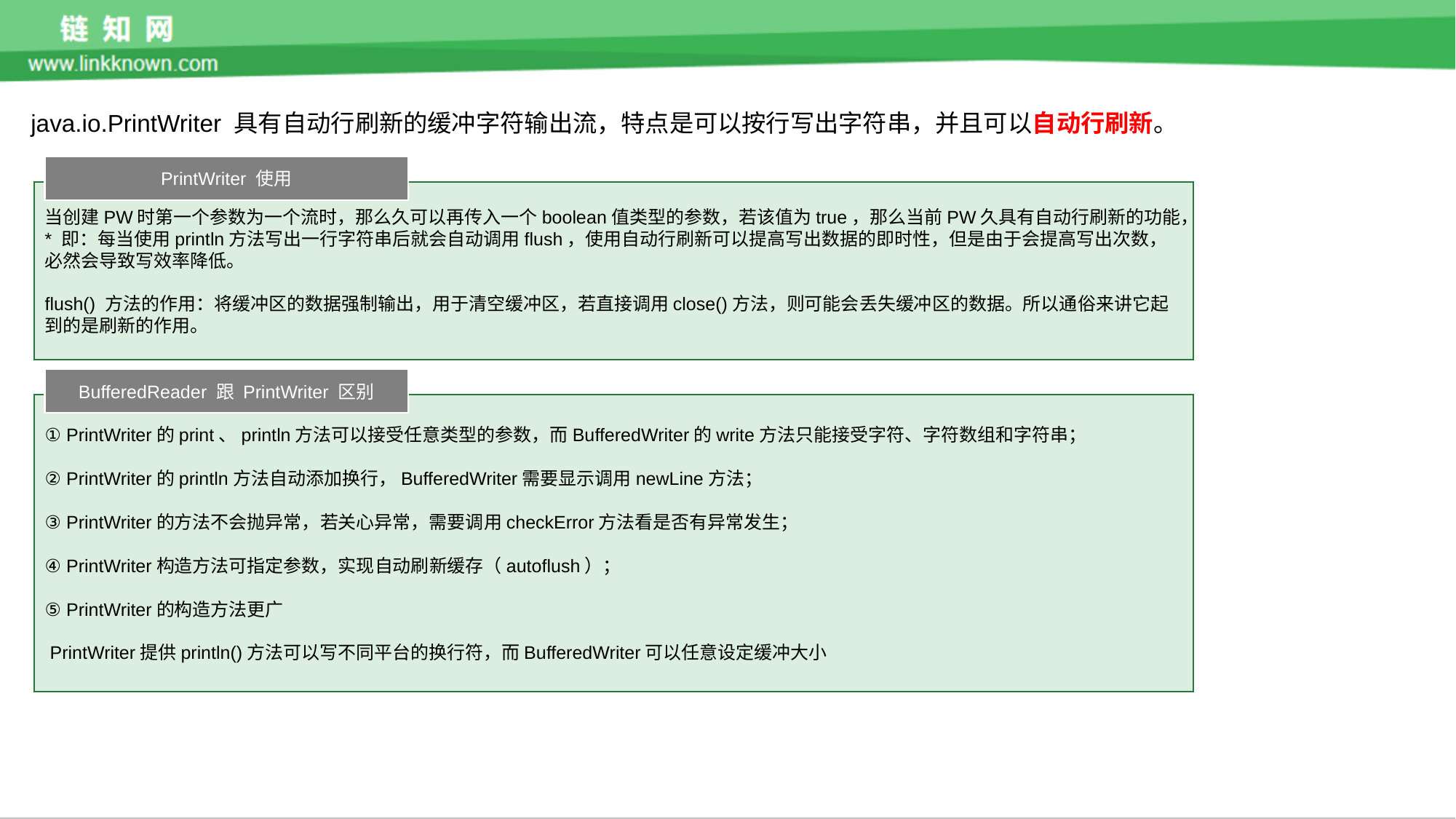

java.io.PrintWriter 具有自动行刷新的缓冲字符输出流，特点是可以按行写出字符串，并且可以自动行刷新。
PrintWriter 使用
当创建PW时第一个参数为一个流时，那么久可以再传入一个boolean值类型的参数，若该值为true，那么当前PW久具有自动行刷新的功能，
* 即：每当使用println方法写出一行字符串后就会自动调用flush，使用自动行刷新可以提高写出数据的即时性，但是由于会提高写出次数，必然会导致写效率降低。

flush() 方法的作用：将缓冲区的数据强制输出，用于清空缓冲区，若直接调用close()方法，则可能会丢失缓冲区的数据。所以通俗来讲它起到的是刷新的作用。
BufferedReader 跟 PrintWriter 区别
① PrintWriter的print、println方法可以接受任意类型的参数，而BufferedWriter的write方法只能接受字符、字符数组和字符串；

② PrintWriter的println方法自动添加换行，BufferedWriter需要显示调用newLine方法；

③ PrintWriter的方法不会抛异常，若关心异常，需要调用checkError方法看是否有异常发生；

④ PrintWriter构造方法可指定参数，实现自动刷新缓存（autoflush）；

⑤ PrintWriter的构造方法更广

 PrintWriter提供println()方法可以写不同平台的换行符，而BufferedWriter可以任意设定缓冲大小